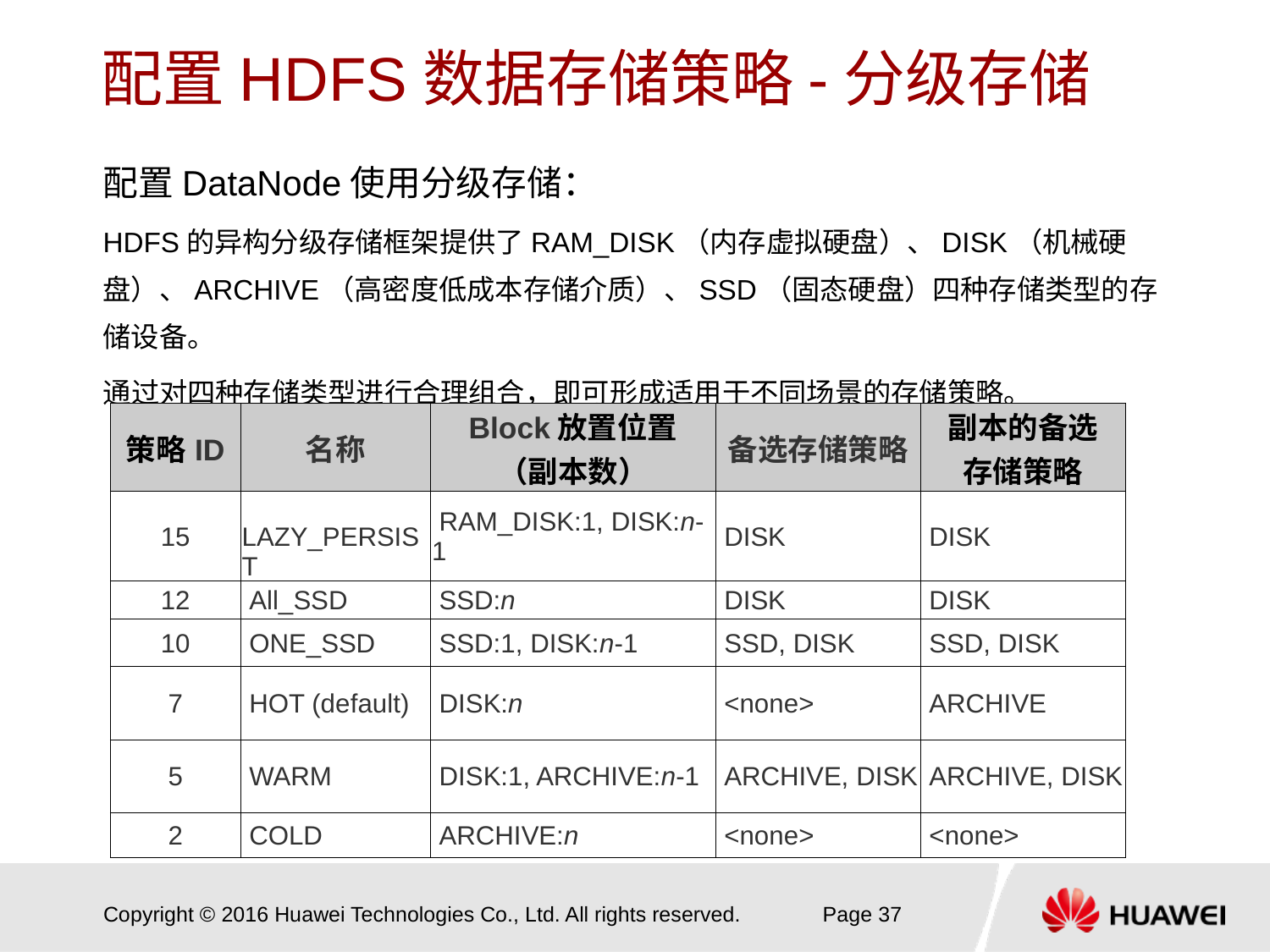

# 配置HDFS数据存储策略-分级存储
配置DataNode使用分级存储：
HDFS的异构分级存储框架提供了RAM_DISK（内存虚拟硬盘）、DISK（机械硬盘）、ARCHIVE（高密度低成本存储介质）、SSD（固态硬盘）四种存储类型的存储设备。
通过对四种存储类型进行合理组合，即可形成适用于不同场景的存储策略。

| 策略ID | 名称 | Block放置位置 （副本数） | 备选存储策略 | 副本的备选 存储策略 |
| --- | --- | --- | --- | --- |
| 15 | LAZY\_PERSIST | RAM\_DISK:1, DISK:n-1 | DISK | DISK |
| 12 | All\_SSD | SSD:n | DISK | DISK |
| 10 | ONE\_SSD | SSD:1, DISK:n-1 | SSD, DISK | SSD, DISK |
| 7 | HOT (default) | DISK:n | <none> | ARCHIVE |
| 5 | WARM | DISK:1, ARCHIVE:n-1 | ARCHIVE, DISK | ARCHIVE, DISK |
| 2 | COLD | ARCHIVE:n | <none> | <none> |